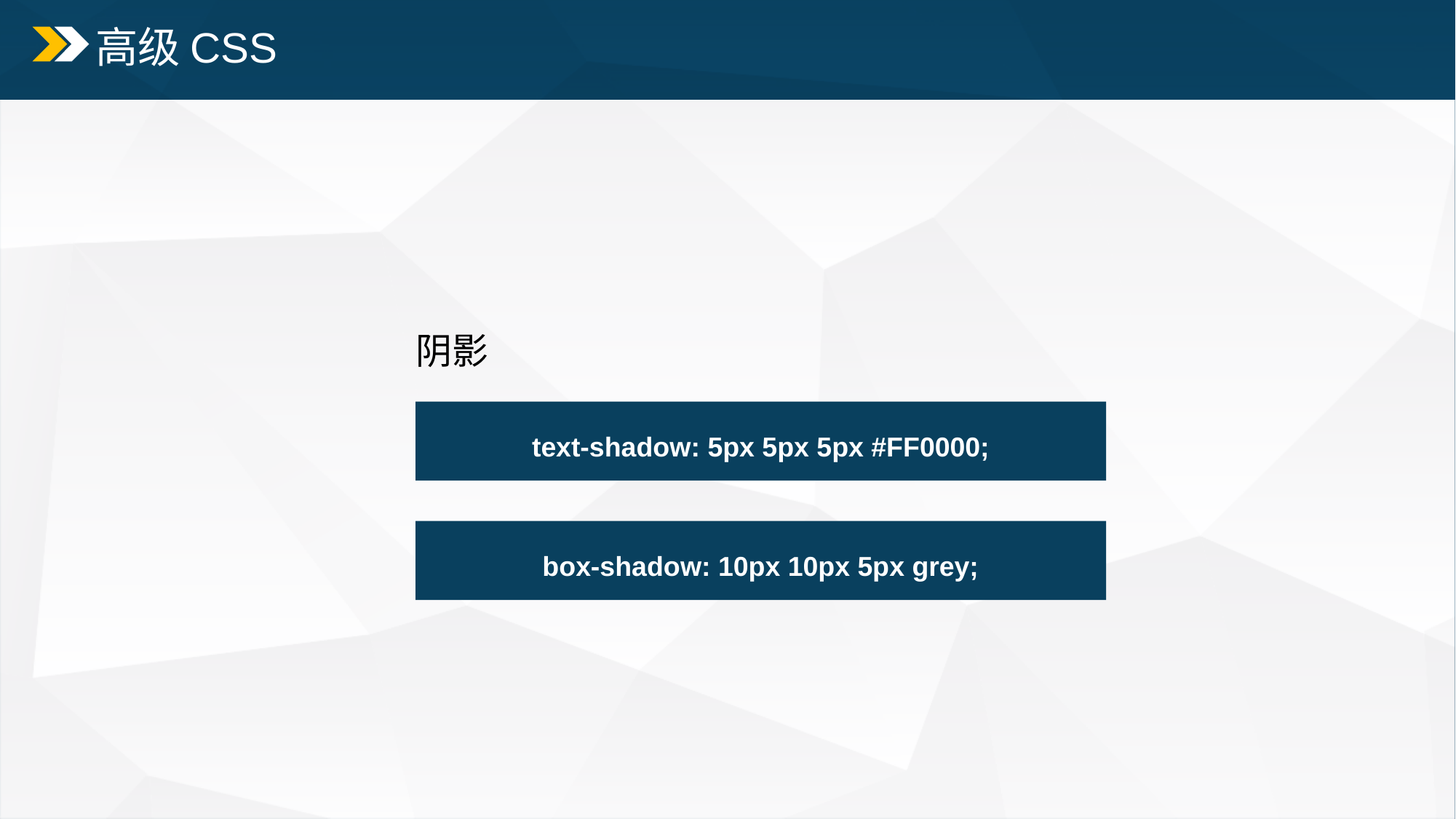

高级CSS

阴影

text-shadow: 5px 5px 5px #FF0000;

box-shadow: 10px 10px 5px grey;